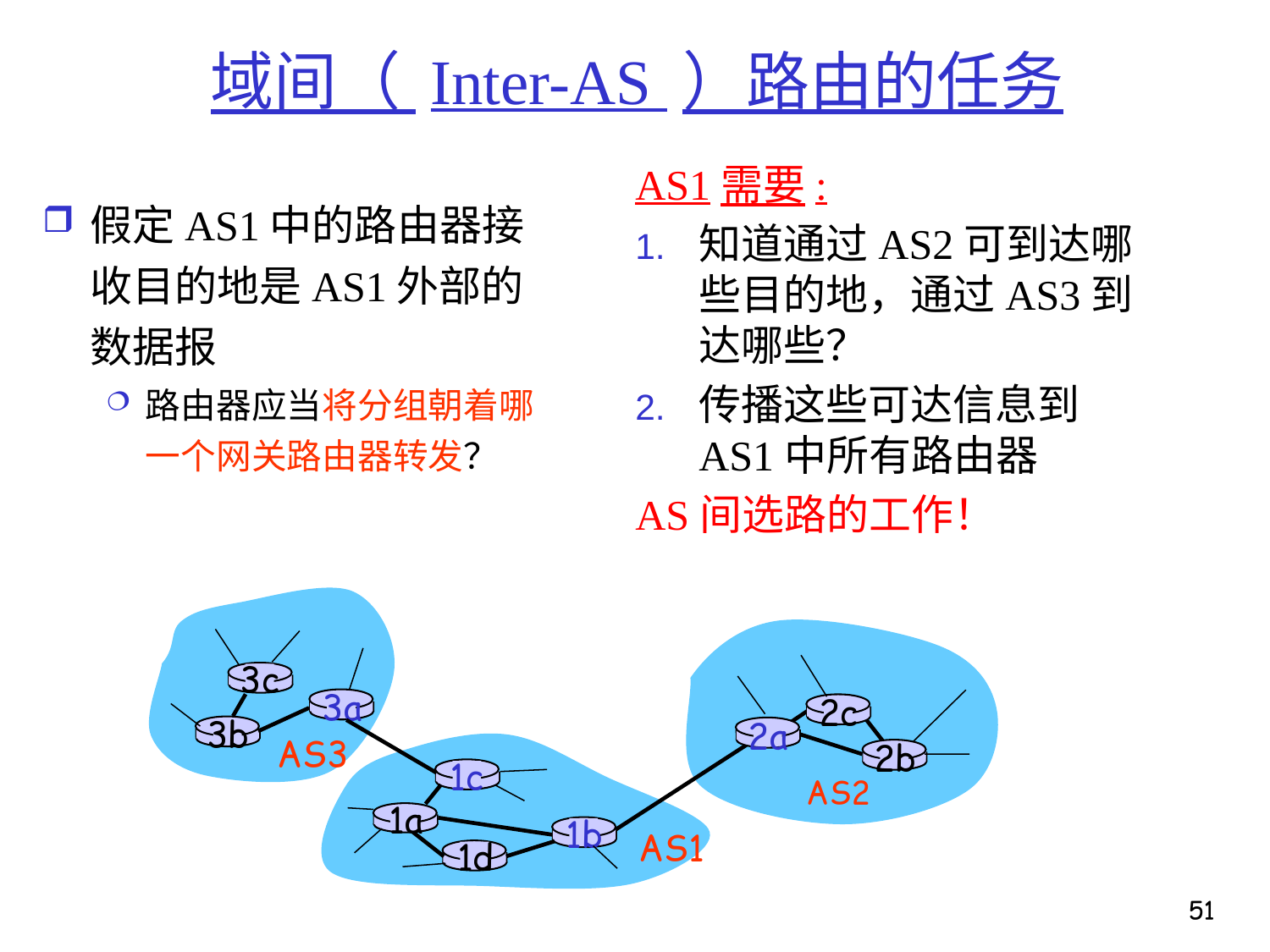

# 域间（ Inter-AS ）路由的任务
AS1需要:
知道通过AS2可到达哪些目的地，通过AS3到达哪些？
传播这些可达信息到AS1中所有路由器
AS间选路的工作！
假定AS1中的路由器接收目的地是AS1外部的数据报
路由器应当将分组朝着哪一个网关路由器转发？

3c

3a
2c

3b

2a

AS3

2b

1c

AS2

1a

1b

AS1

1d

51